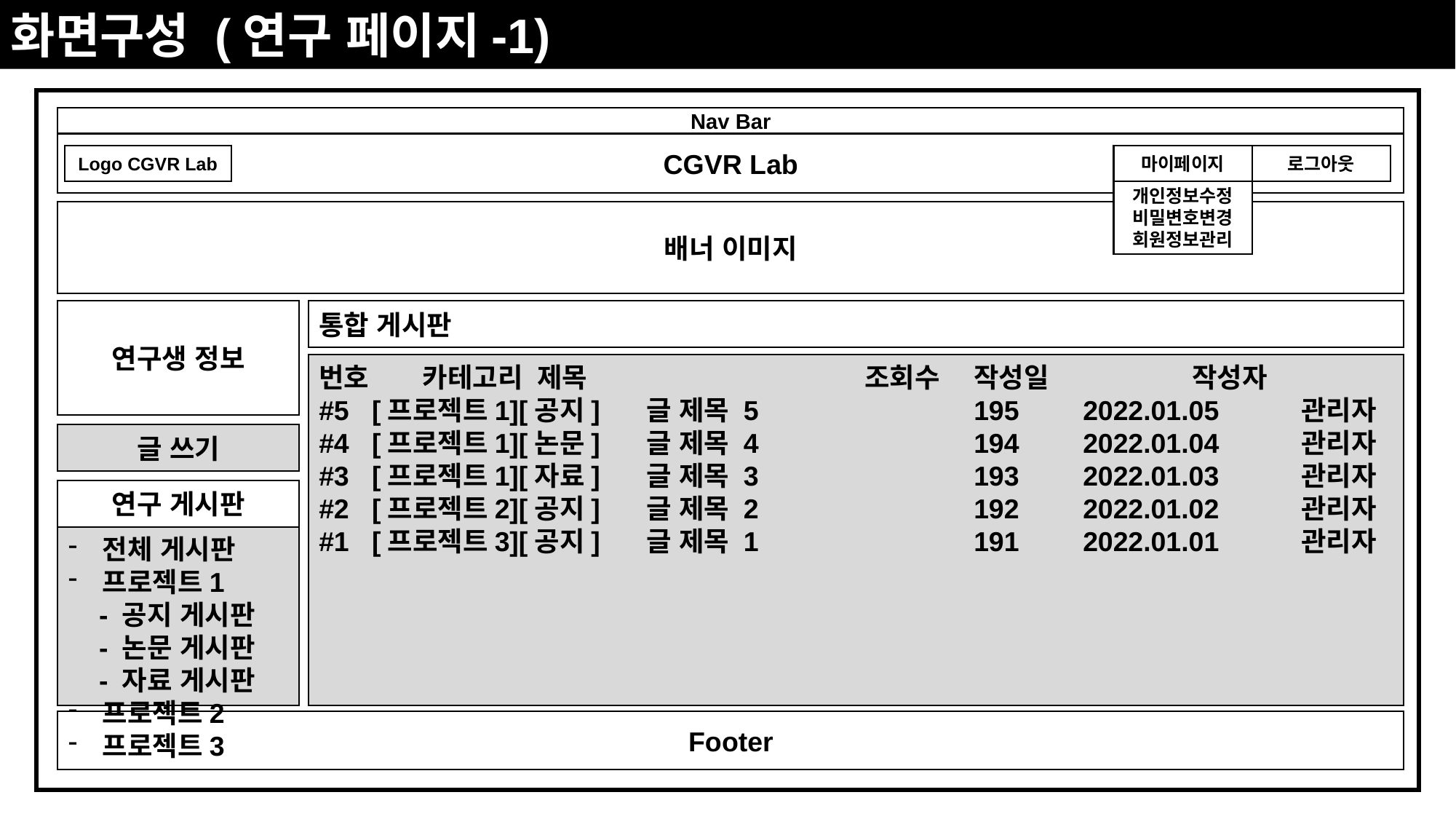

화면구성 (연구 페이지-1)

Nav Bar
CGVR Lab
Logo CGVR Lab
로그아웃
마이페이지
개인정보수정
비밀변호변경
회원정보관리
배너 이미지
연구생 정보
통합 게시판
번호       카테고리	제목			조회수	작성일		작성자
#5   [프로젝트1][공지]	글 제목 5		195	2022.01.05	관리자
#4   [프로젝트1][논문] 	글 제목 4		194	2022.01.04	관리자
#3   [프로젝트1][자료] 	글 제목 3		193	2022.01.03	관리자
#2   [프로젝트2][공지] 	글 제목 2		192	2022.01.02	관리자
#1   [프로젝트3][공지] 	글 제목 1		191	2022.01.01	관리자
글 쓰기
연구 게시판
전체 게시판
프로젝트1
    - 공지 게시판
    - 논문 게시판
    - 자료 게시판
프로젝트2
프로젝트3
Footer